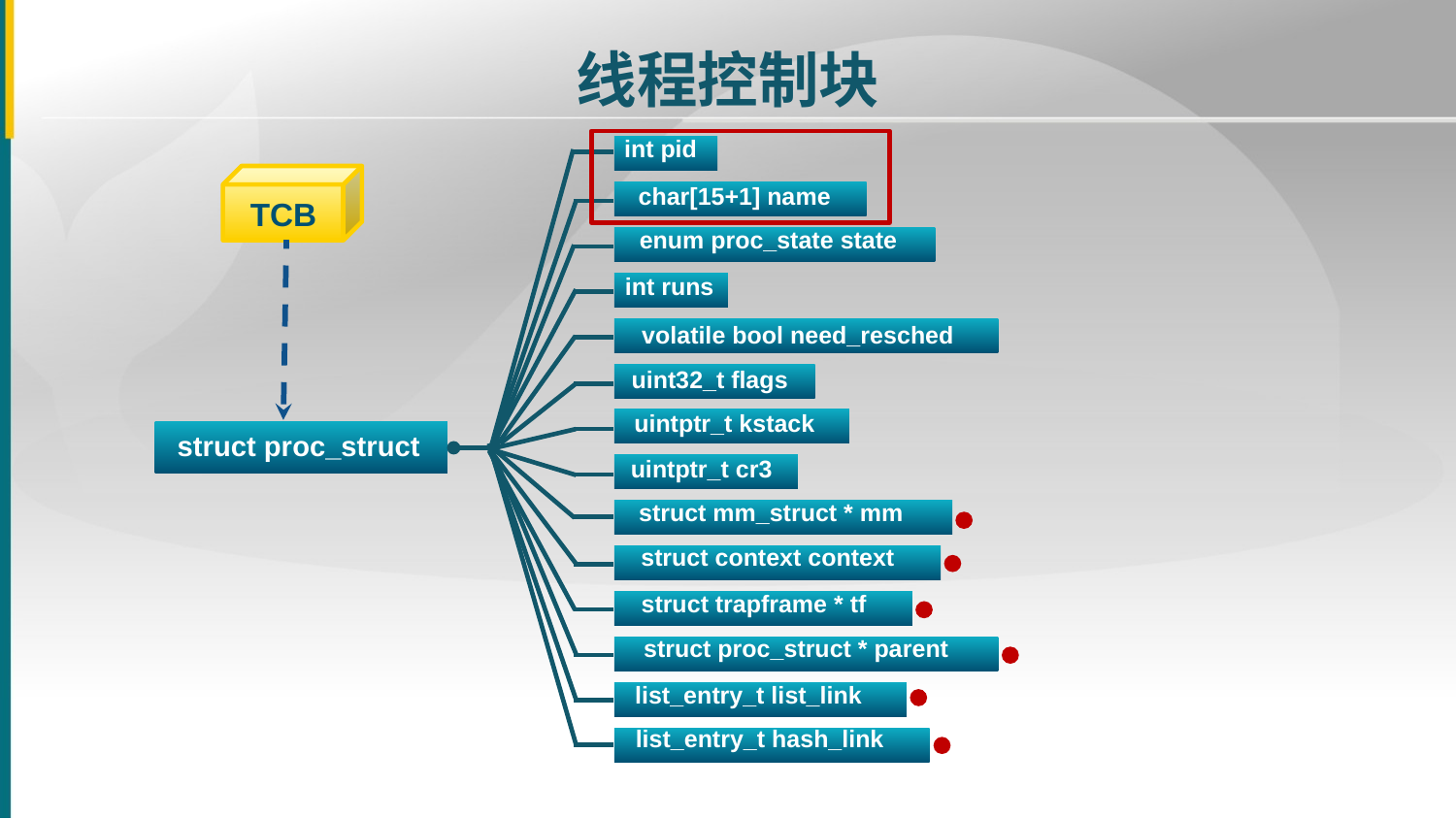

线程控制块
int pid

char[15+1] name

enum proc_state state

int runs

volatile bool need_resched

uint32_t flags

uintptr_t kstack

uintptr_t cr3

struct mm_struct * mm

struct context context

struct trapframe * tf

struct proc_struct * parent

list_entry_t list_link

list_entry_t hash_link

TCB
struct proc_struct